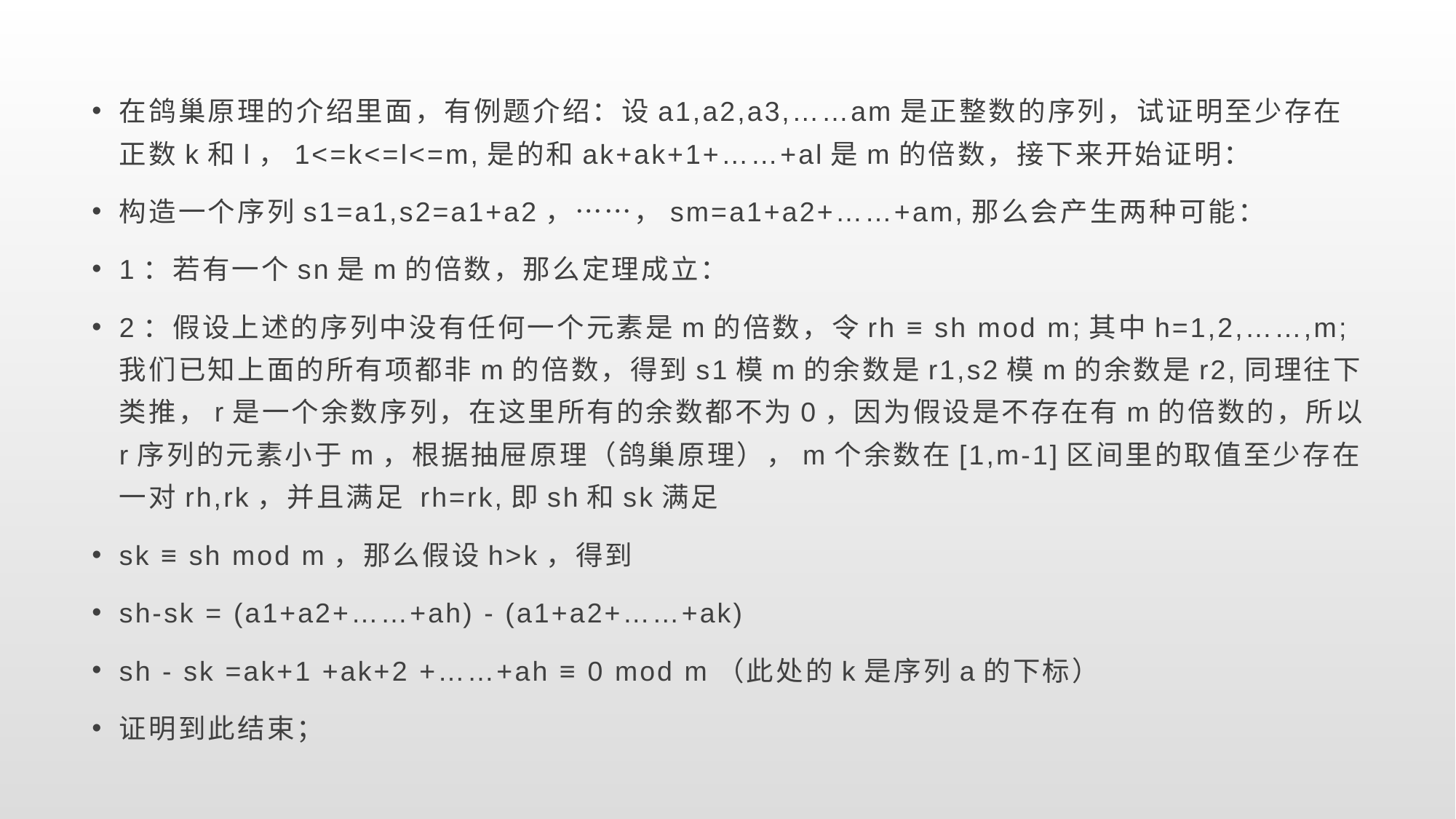

在鸽巢原理的介绍里面，有例题介绍：设a1,a2,a3,……am是正整数的序列，试证明至少存在正数k和l，1<=k<=l<=m,是的和ak+ak+1+……+al是m的倍数，接下来开始证明：
构造一个序列s1=a1,s2=a1+a2，……，sm=a1+a2+……+am,那么会产生两种可能：
1：若有一个sn是m的倍数，那么定理成立：
2：假设上述的序列中没有任何一个元素是m的倍数，令rh ≡ sh mod m;其中h=1,2,……,m;我们已知上面的所有项都非m的倍数，得到s1模m的余数是r1,s2模m的余数是r2,同理往下类推，r是一个余数序列，在这里所有的余数都不为0，因为假设是不存在有m的倍数的，所以r序列的元素小于m，根据抽屉原理（鸽巢原理），m个余数在[1,m-1]区间里的取值至少存在一对rh,rk，并且满足 rh=rk,即sh和sk满足
sk ≡ sh mod m，那么假设h>k，得到
sh-sk = (a1+a2+……+ah) - (a1+a2+……+ak)
sh - sk =ak+1 +ak+2 +……+ah ≡ 0 mod m（此处的k是序列a的下标）
证明到此结束；